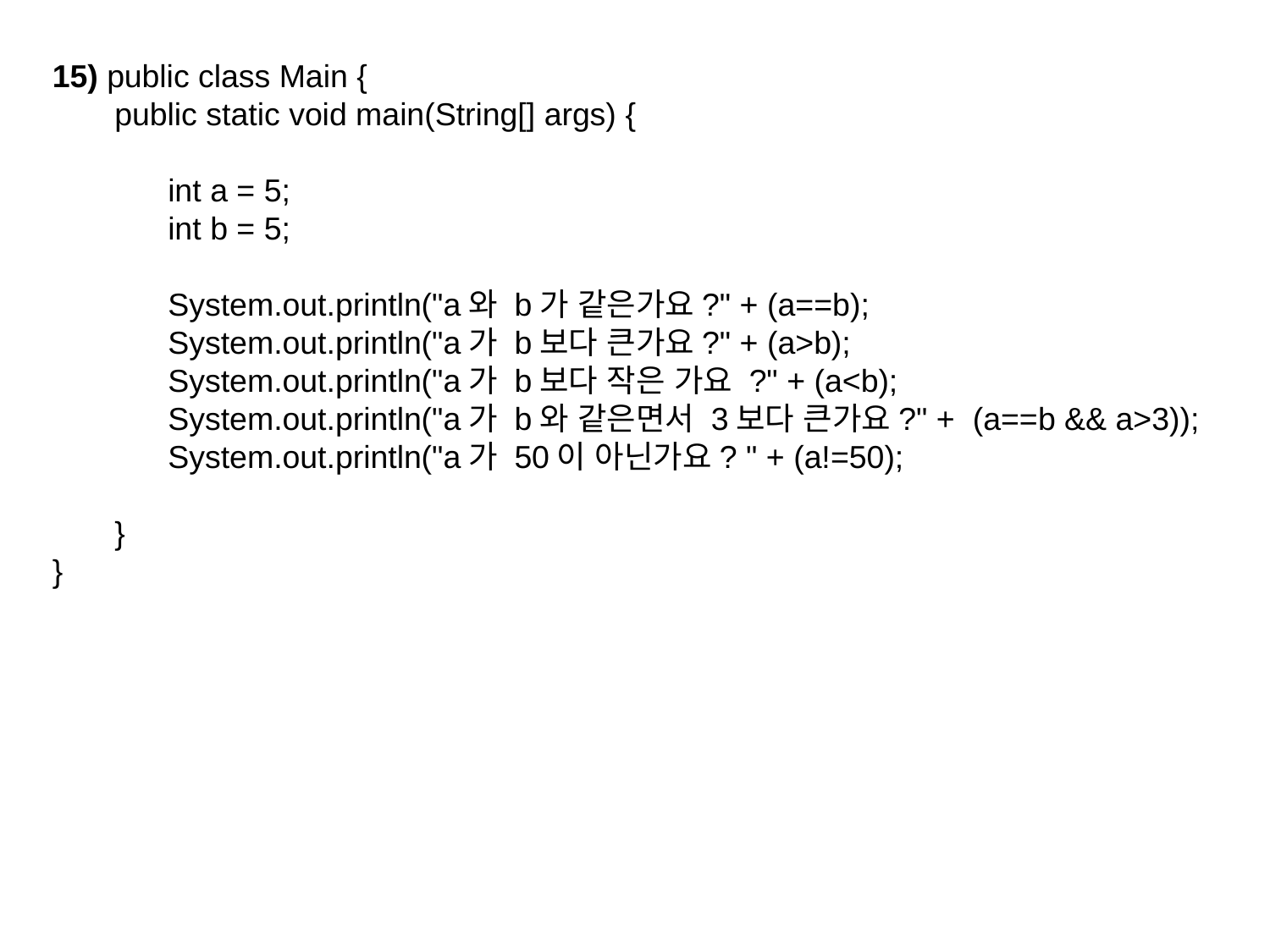

15) public class Main {
       public static void main(String[] args) {

             int a = 5;
             int b = 5;

             System.out.println("a와 b가 같은가요?" + (a==b);
             System.out.println("a가 b보다 큰가요?" + (a>b);
             System.out.println("a가 b보다 작은 가요 ?" + (a<b);
             System.out.println("a가 b와 같은면서 3보다 큰가요?" +  (a==b && a>3));
             System.out.println("a가 50이 아닌가요? " + (a!=50);

       }
}